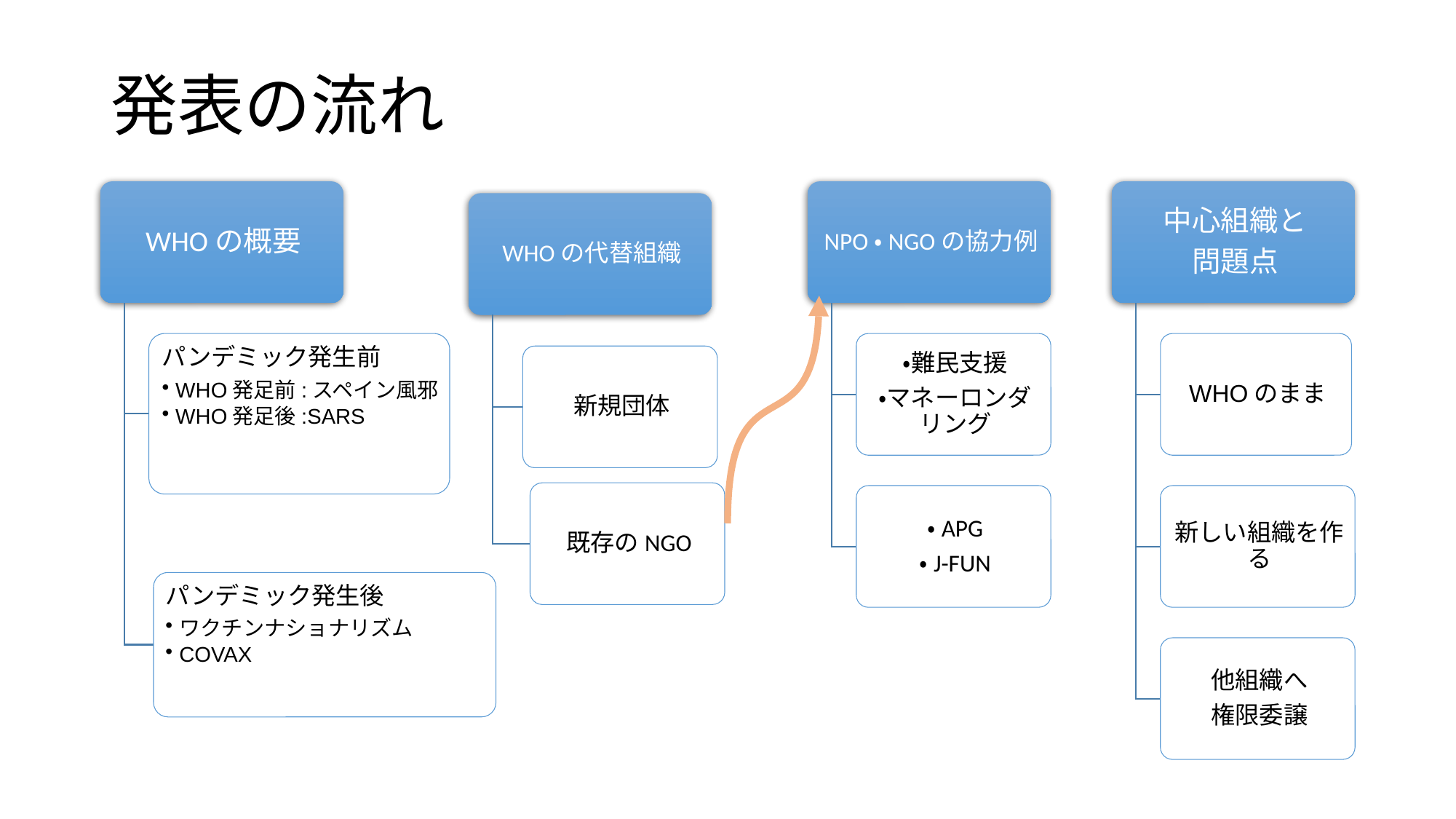

# 発表の流れ
WHOの概要
パンデミック発生前
WHO発足前:スペイン風邪
WHO発足後:SARS
パンデミック発生後
ワクチンナショナリズム
COVAX
WHOの代替組織
新規団体
既存のNGO
NPO・NGOの協力例
・難民支援
・マネーロンダリング
・APG
・J-FUN
中心組織と
問題点
WHOのまま
新しい組織を作る
他組織へ
権限委譲